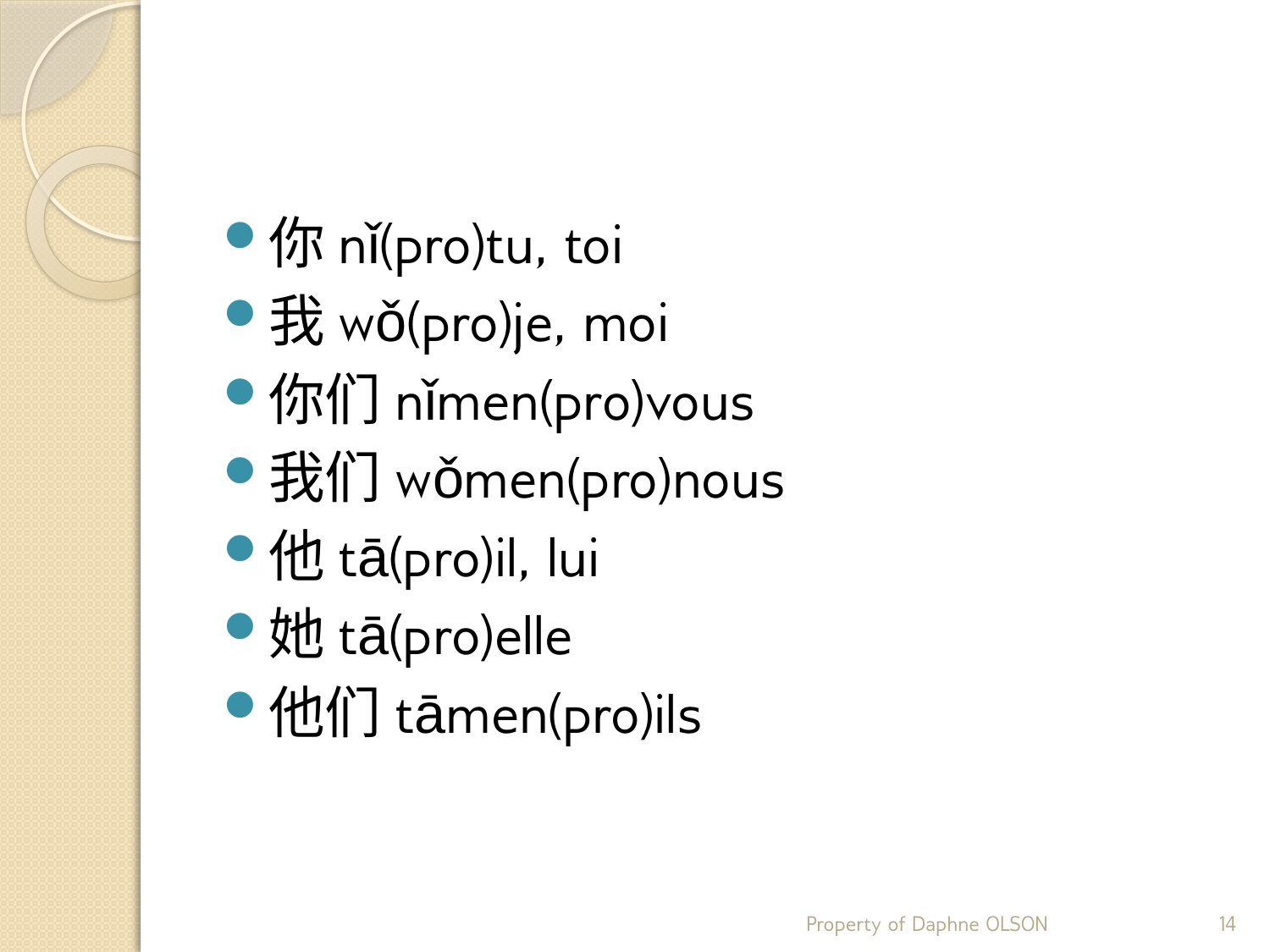

#
你nǐ(pro)tu, toi
我wǒ(pro)je, moi
你们nǐmen(pro)vous
我们wǒmen(pro)nous
他tā(pro)il, lui
她tā(pro)elle
他们tāmen(pro)ils
Property of Daphne OLSON
14